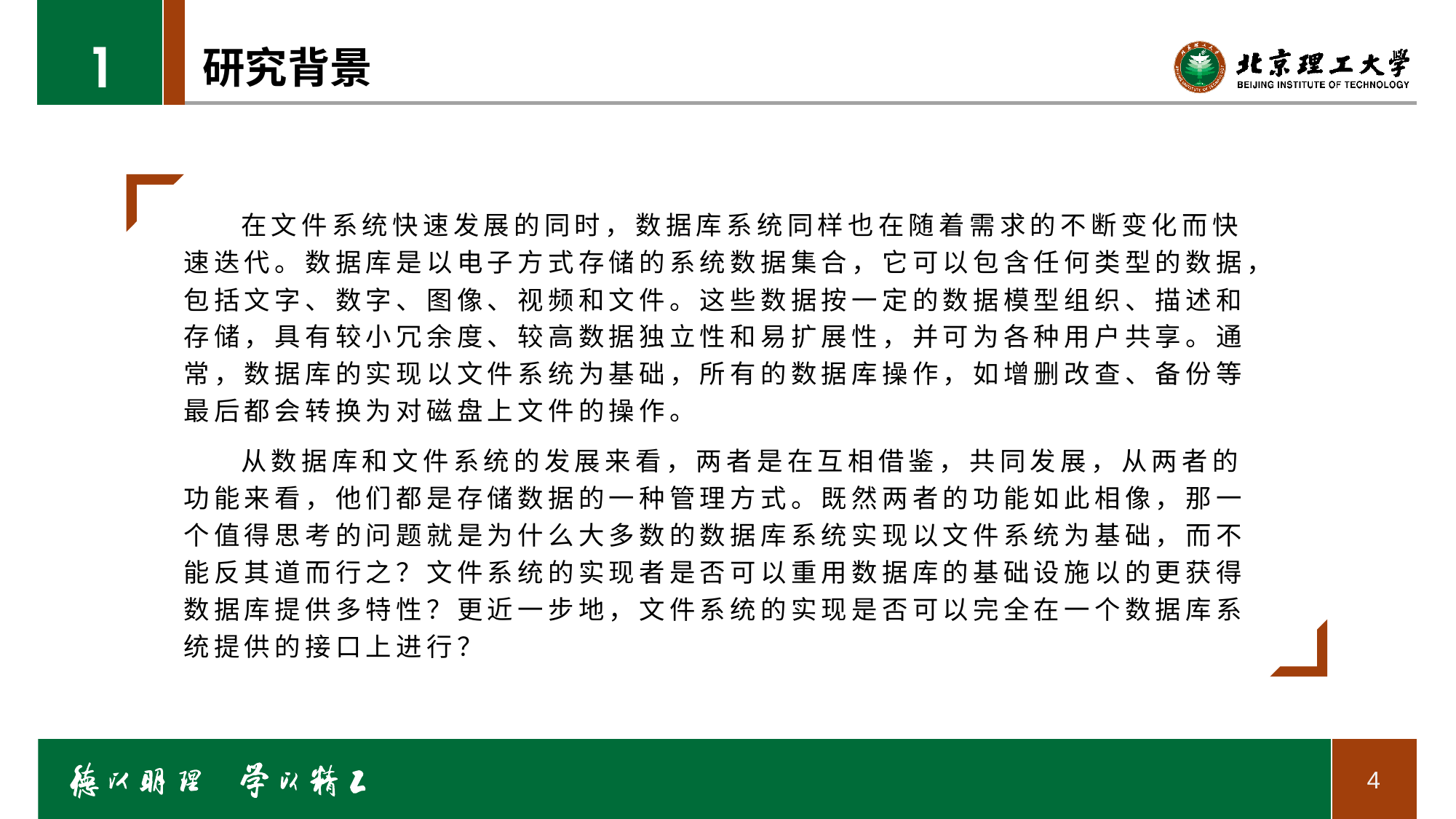

1
# 研究背景

     在文件系统快速发展的同时，数据库系统同样也在随着需求的不断变化而快速迭代。数据库是以电子方式存储的系统数据集合，它可以包含任何类型的数据，包括文字、数字、图像、视频和文件。这些数据按一定的数据模型组织、描述和存储，具有较小冗余度、较高数据独立性和易扩展性，并可为各种用户共享。通常，数据库的实现以文件系统为基础，所有的数据库操作，如增删改查、备份等最后都会转换为对磁盘上文件的操作。
     从数据库和文件系统的发展来看，两者是在互相借鉴，共同发展，从两者的功能来看，他们都是存储数据的一种管理方式。既然两者的功能如此相像，那一个值得思考的问题就是为什么大多数的数据库系统实现以文件系统为基础，而不能反其道而行之？文件系统的实现者是否可以重用数据库的基础设施以的更获得数据库提供多特性？更近一步地，文件系统的实现是否可以完全在一个数据库系统提供的接口上进行？